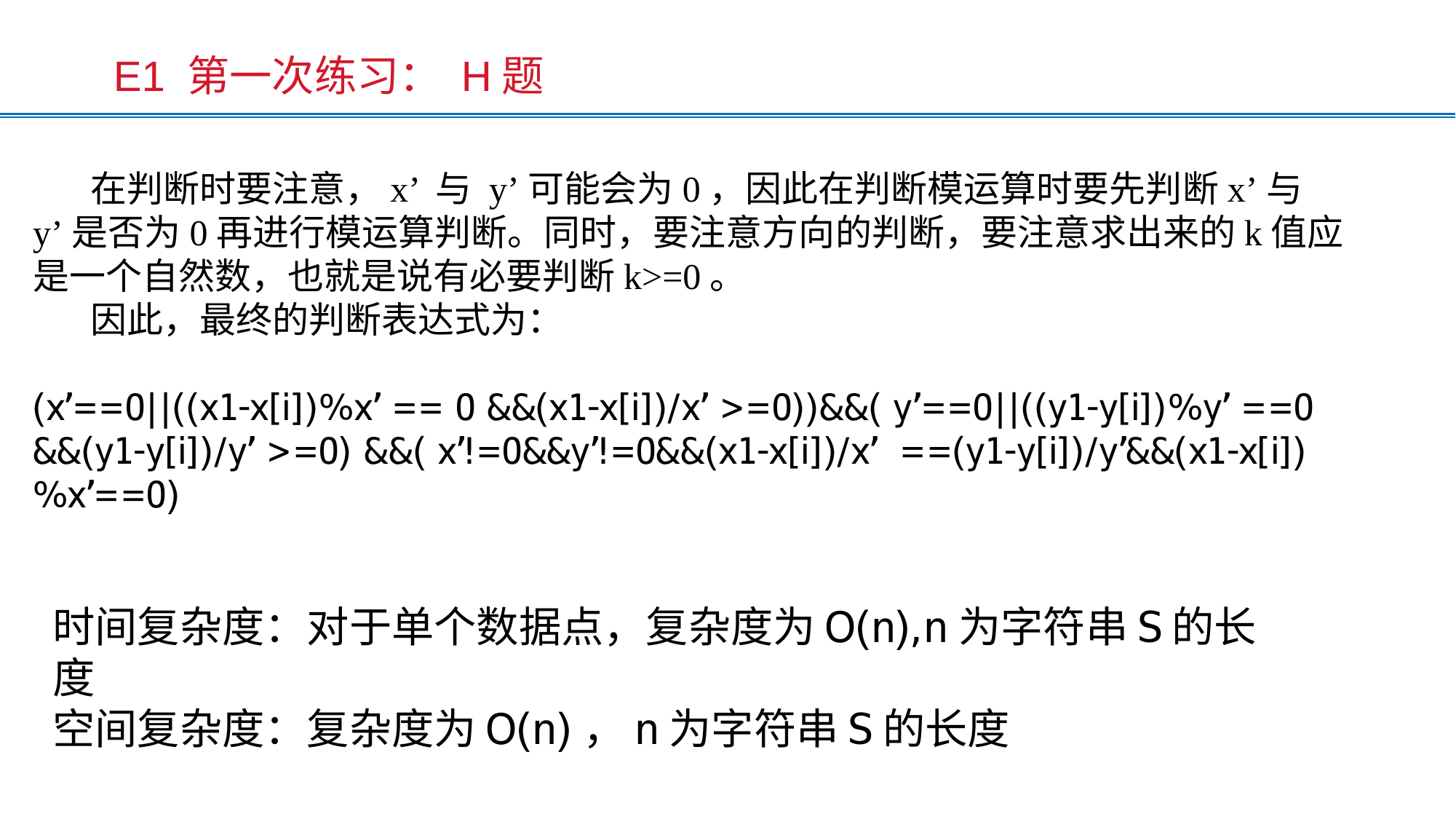

E1 第一次练习： H题
      在判断时要注意，x’ 与 y’可能会为0，因此在判断模运算时要先判断x’与y’是否为0再进行模运算判断。同时，要注意方向的判断，要注意求出来的k值应是一个自然数，也就是说有必要判断k>=0。
      因此，最终的判断表达式为：
(x’==0||((x1-x[i])%x’ == 0 &&(x1-x[i])/x’ >=0))&&( y’==0||((y1-y[i])%y’ ==0 &&(y1-y[i])/y’ >=0) &&( x’!=0&&y’!=0&&(x1-x[i])/x’  ==(y1-y[i])/y’&&(x1-x[i])%x’==0)

时间复杂度：对于单个数据点，复杂度为O(n),n为字符串S的长度
空间复杂度：复杂度为O(n)，n为字符串S的长度